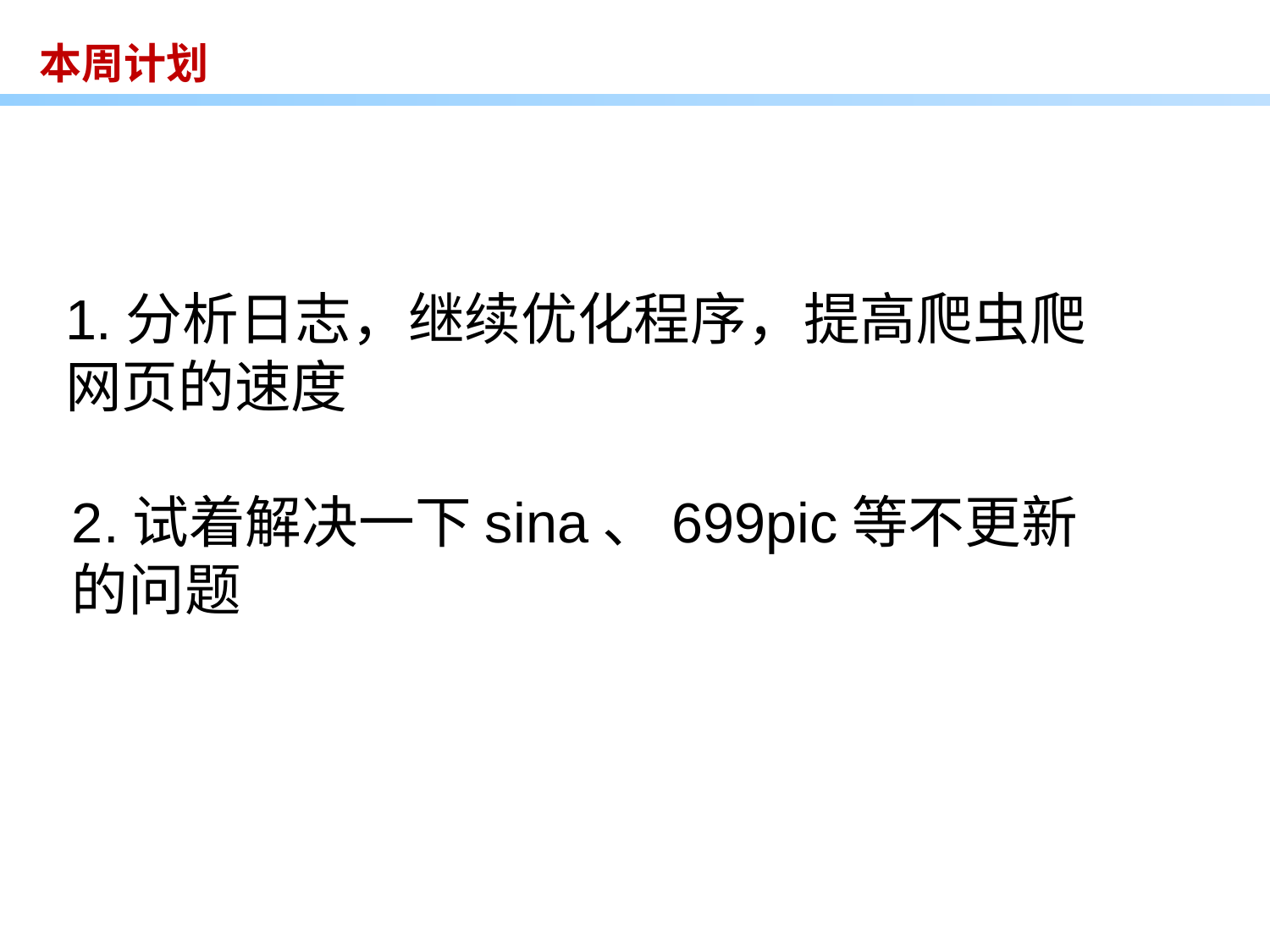

本周计划

1.分析日志，继续优化程序，提高爬虫爬网页的速度
2.试着解决一下sina、699pic等不更新的问题